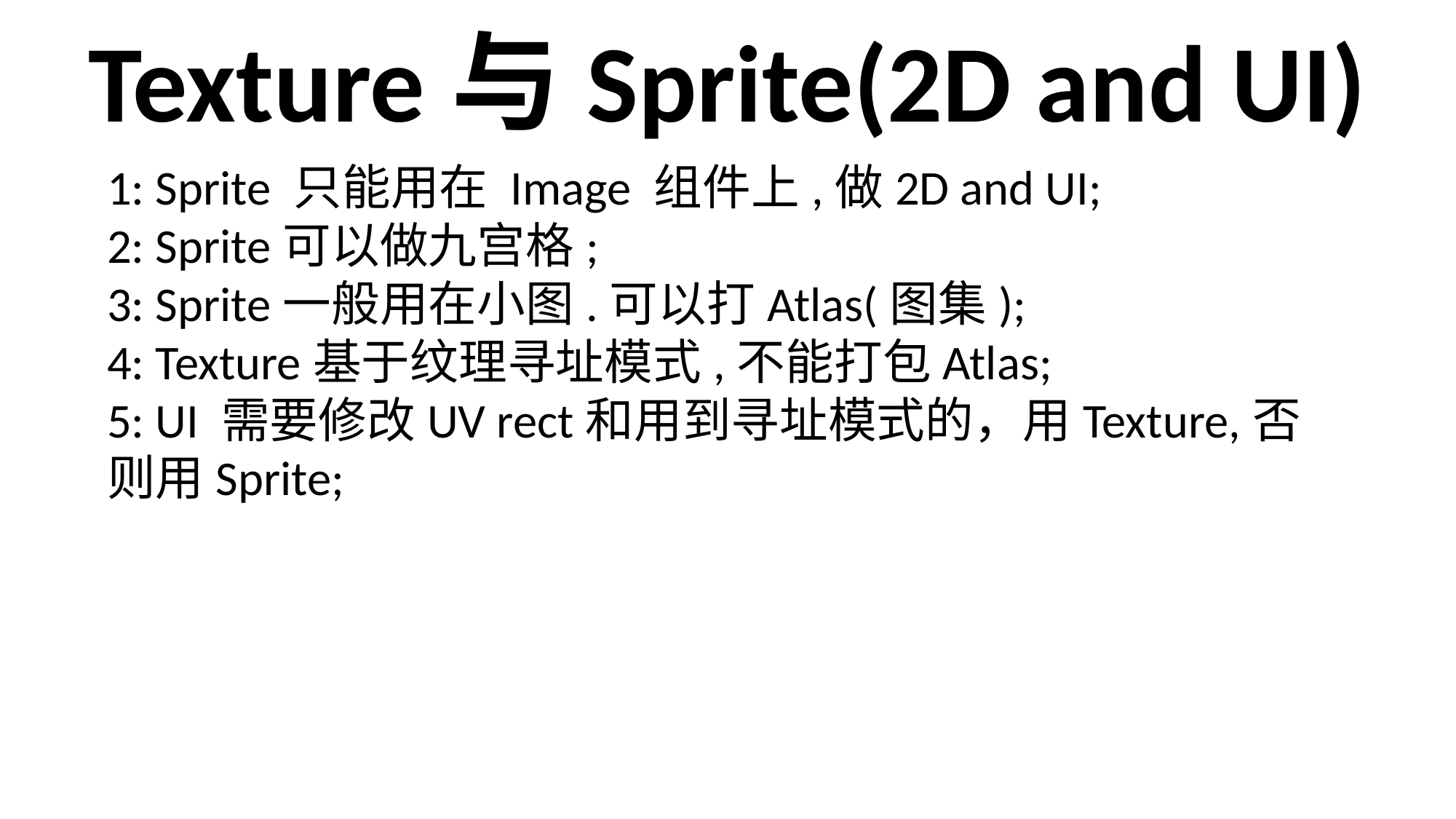

Texture与Sprite(2D and UI)
1: Sprite 只能用在 Image 组件上,做2D and UI;
2: Sprite可以做九宫格;
3: Sprite一般用在小图.可以打Atlas(图集);
4: Texture基于纹理寻址模式,不能打包Atlas;
5: UI 需要修改UV rect和用到寻址模式的，用Texture,否则用Sprite;
4